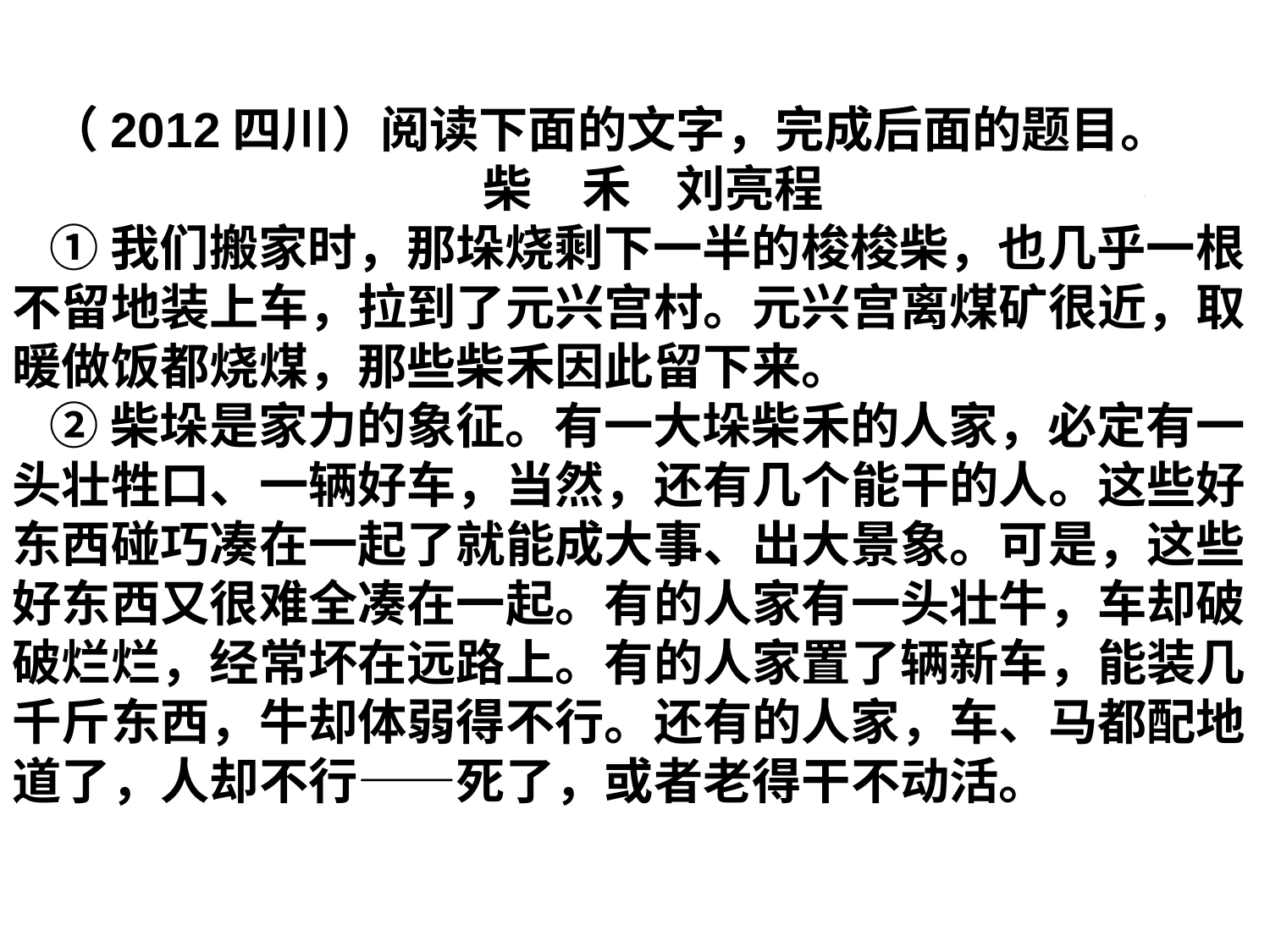

（2012四川）阅读下面的文字，完成后面的题目。
柴　禾    刘亮程
①我们搬家时，那垛烧剩下一半的梭梭柴，也几乎一根不留地装上车，拉到了元兴宫村。元兴宫离煤矿很近，取暖做饭都烧煤，那些柴禾因此留下来。
②柴垛是家力的象征。有一大垛柴禾的人家，必定有一头壮牲口、一辆好车，当然，还有几个能干的人。这些好东西碰巧凑在一起了就能成大事、出大景象。可是，这些好东西又很难全凑在一起。有的人家有一头壮牛，车却破破烂烂，经常坏在远路上。有的人家置了辆新车，能装几千斤东西，牛却体弱得不行。还有的人家，车、马都配地道了，人却不行——死了，或者老得干不动活。